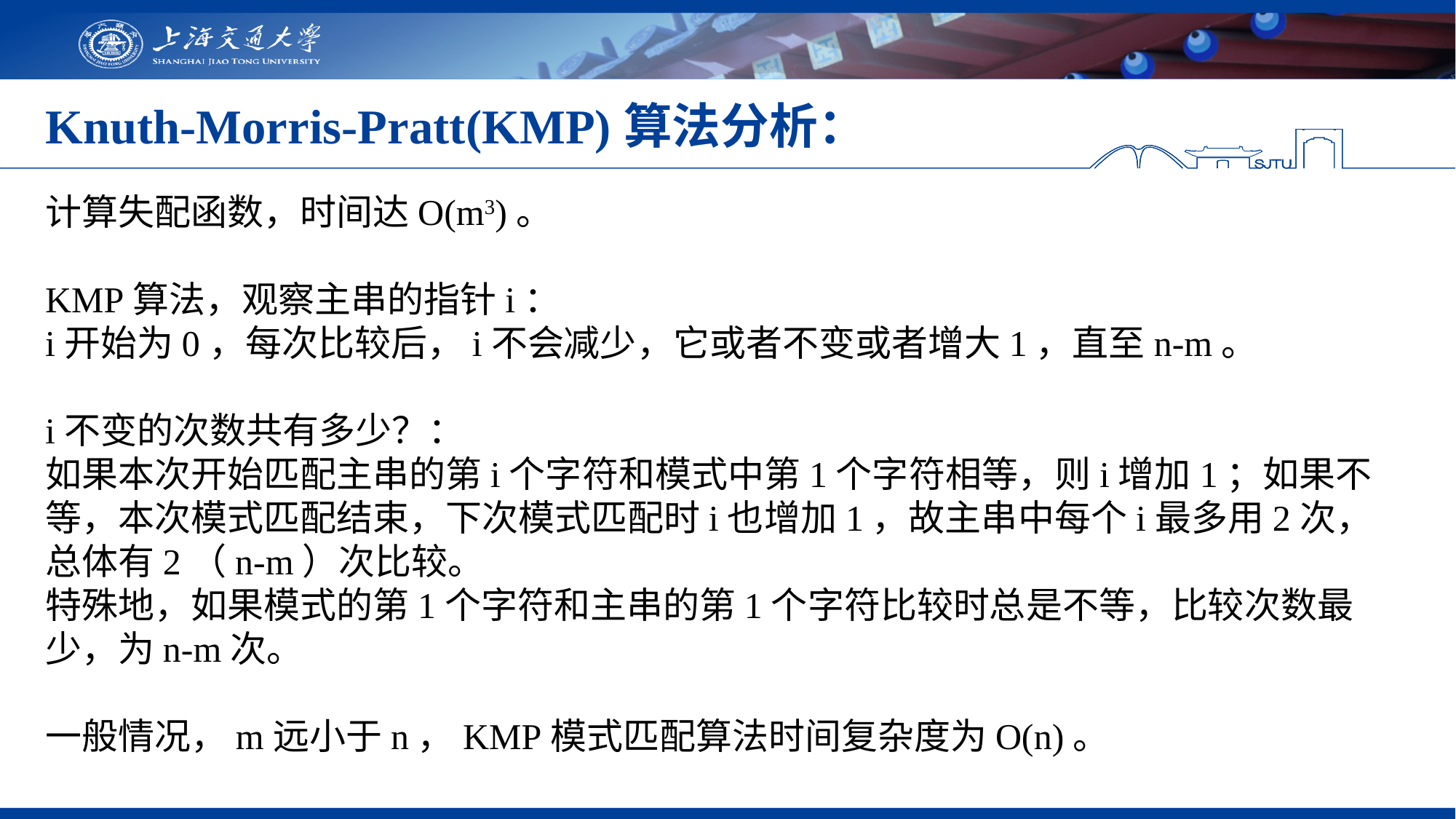

# Knuth-Morris-Pratt(KMP)算法分析：
计算失配函数，时间达O(m3)。

KMP算法，观察主串的指针i：
i开始为0，每次比较后，i不会减少，它或者不变或者增大1，直至n-m。

i不变的次数共有多少？：
如果本次开始匹配主串的第i个字符和模式中第1个字符相等，则i增加1；如果不等，本次模式匹配结束，下次模式匹配时i也增加1，故主串中每个i最多用2次，总体有2（n-m）次比较。
特殊地，如果模式的第1个字符和主串的第1个字符比较时总是不等，比较次数最少，为n-m次。

一般情况，m远小于n，KMP模式匹配算法时间复杂度为O(n)。